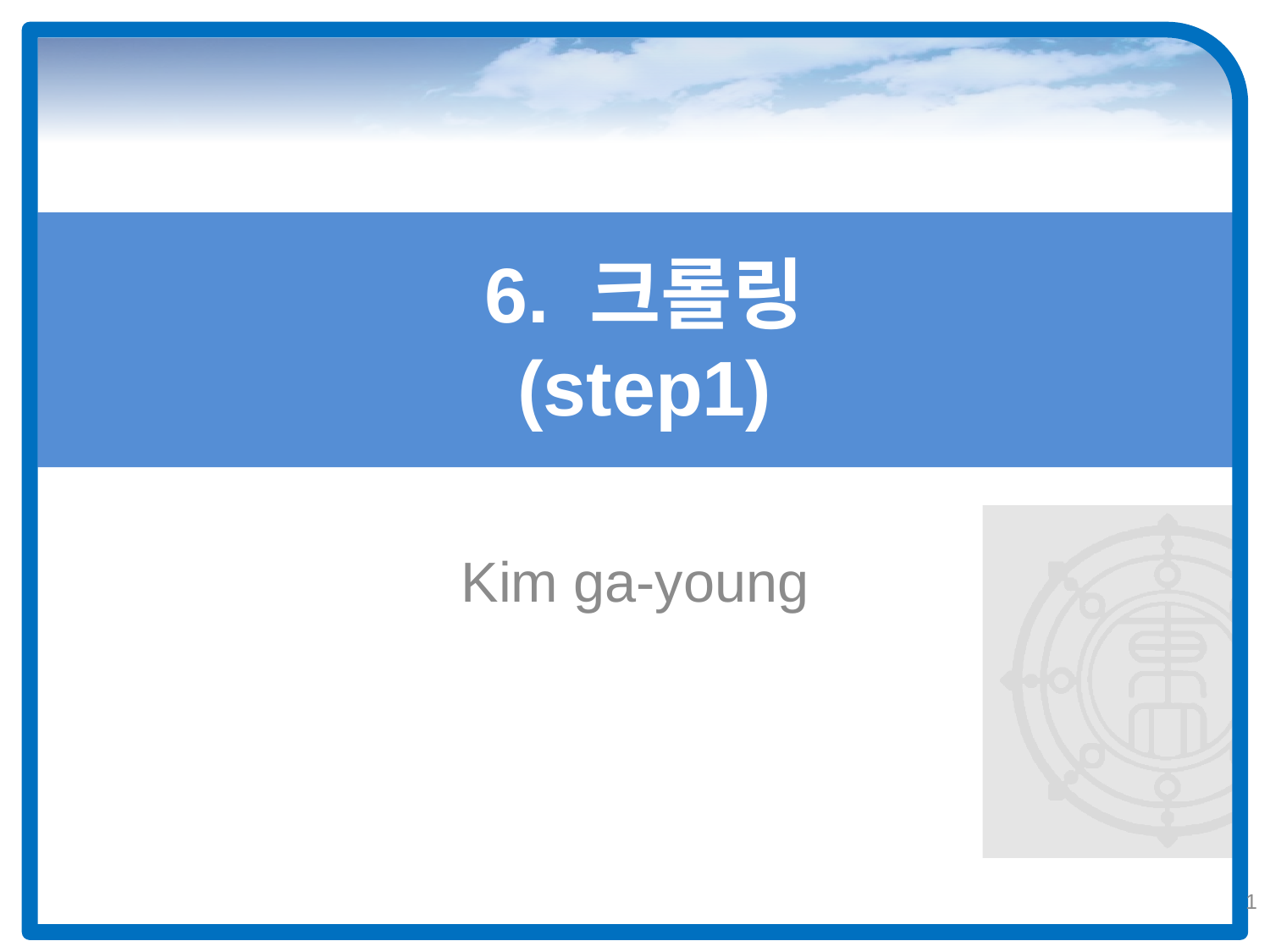

# 6. 크롤링 (step1)
Kim ga-young
1